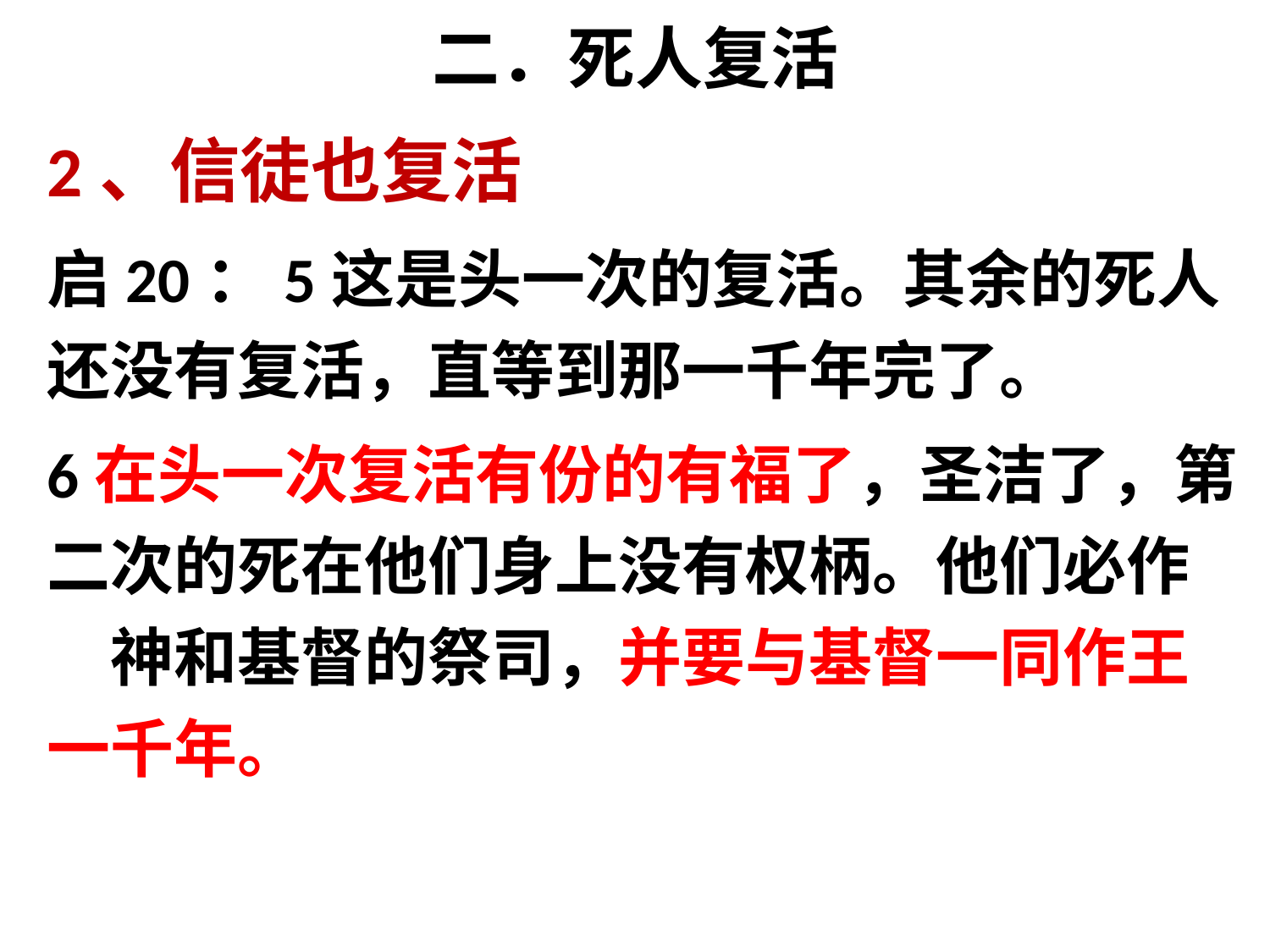

# 二．死人复活
2、信徒也复活
启20：5这是头一次的复活。其余的死人还没有复活，直等到那一千年完了。
6在头一次复活有份的有福了，圣洁了，第二次的死在他们身上没有权柄。他们必作　神和基督的祭司，并要与基督一同作王一千年。